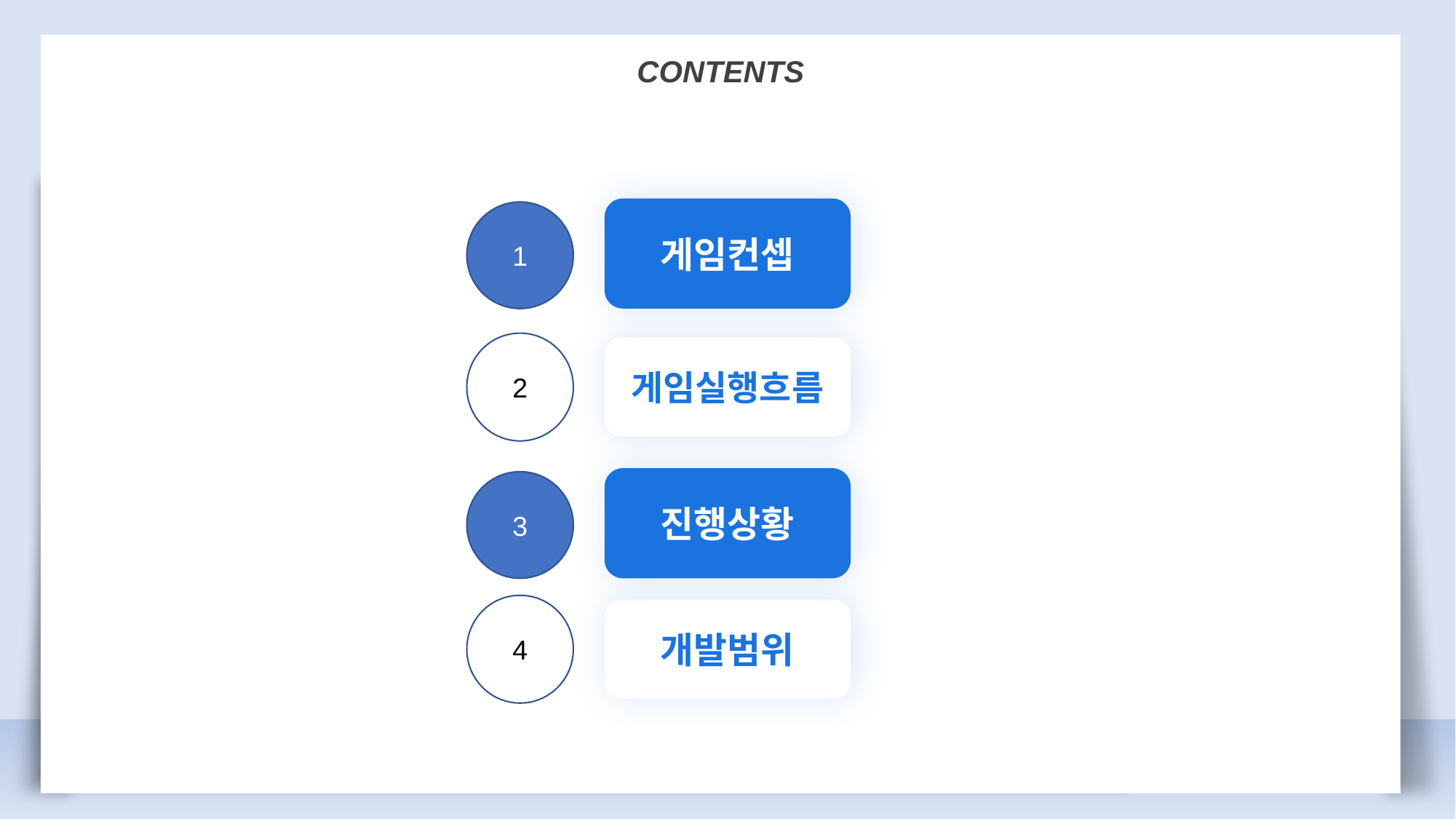

CONTENTS

게임컨셉
1
2
게임실행흐름
진행상황
3
4
개발범위